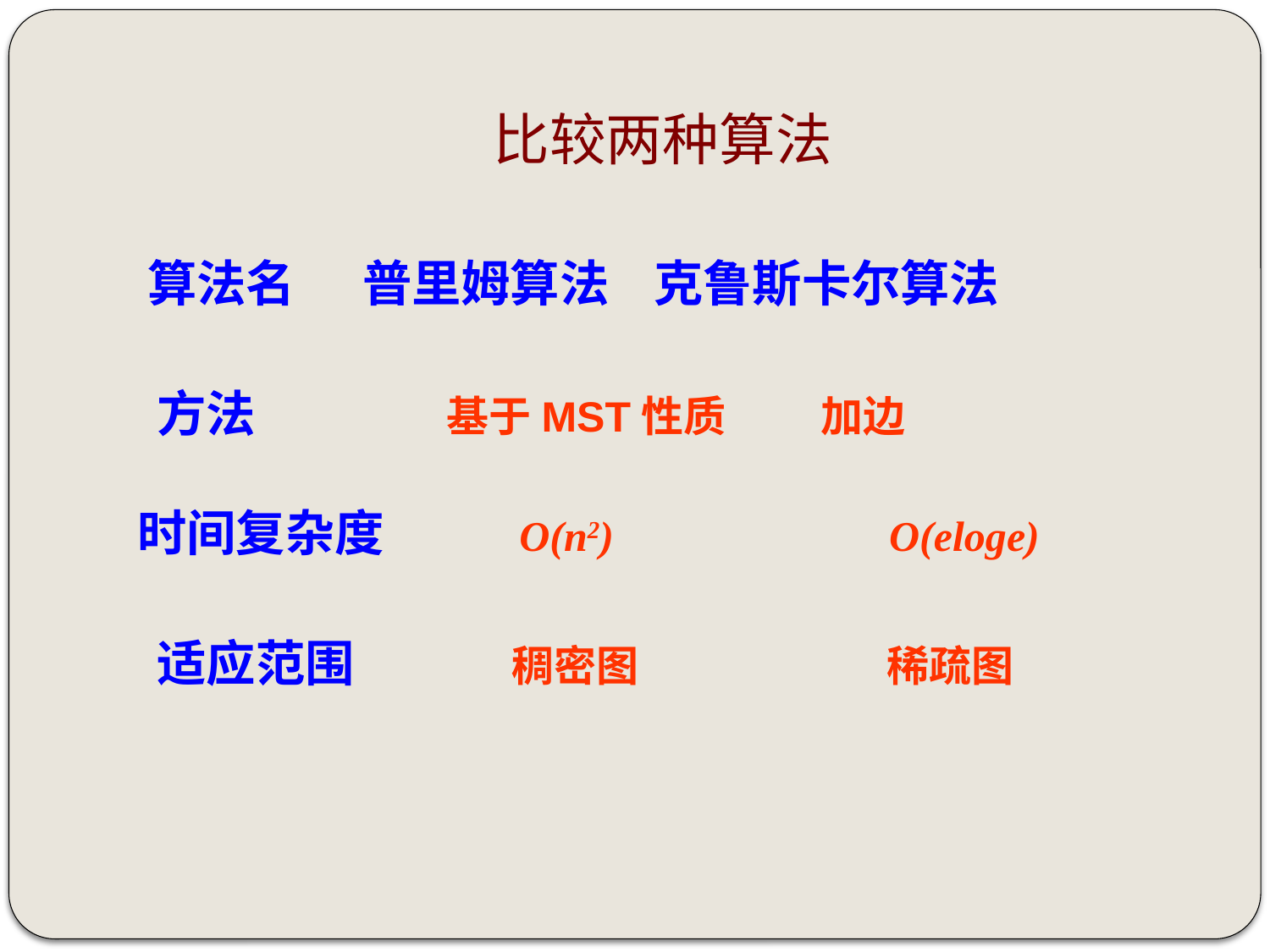

比较两种算法
算法名      普里姆算法    克鲁斯卡尔算法
方法                 基于MST性质          加边
时间复杂度           O(n2)                          O(eloge)
适应范围              稠密图                          稀疏图